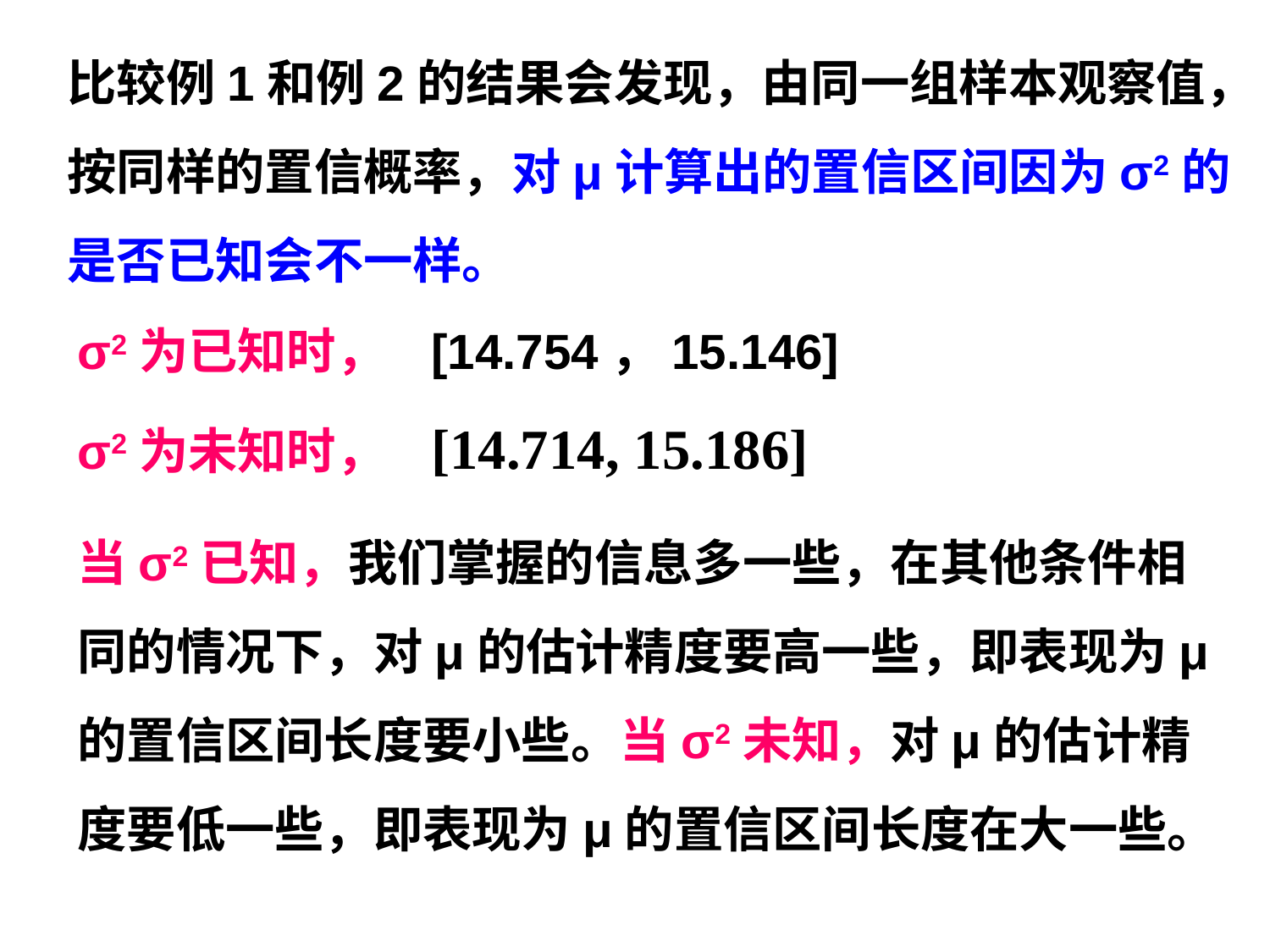

比较例1和例2的结果会发现，由同一组样本观察值，按同样的置信概率，对μ计算出的置信区间因为σ2的是否已知会不一样。

σ2为已知时，   [14.754，15.146]
σ2为未知时，   [14.714, 15.186]
当σ2已知，我们掌握的信息多一些，在其他条件相同的情况下，对μ的估计精度要高一些，即表现为μ的置信区间长度要小些。当σ2未知，对μ的估计精度要低一些，即表现为μ的置信区间长度在大一些。